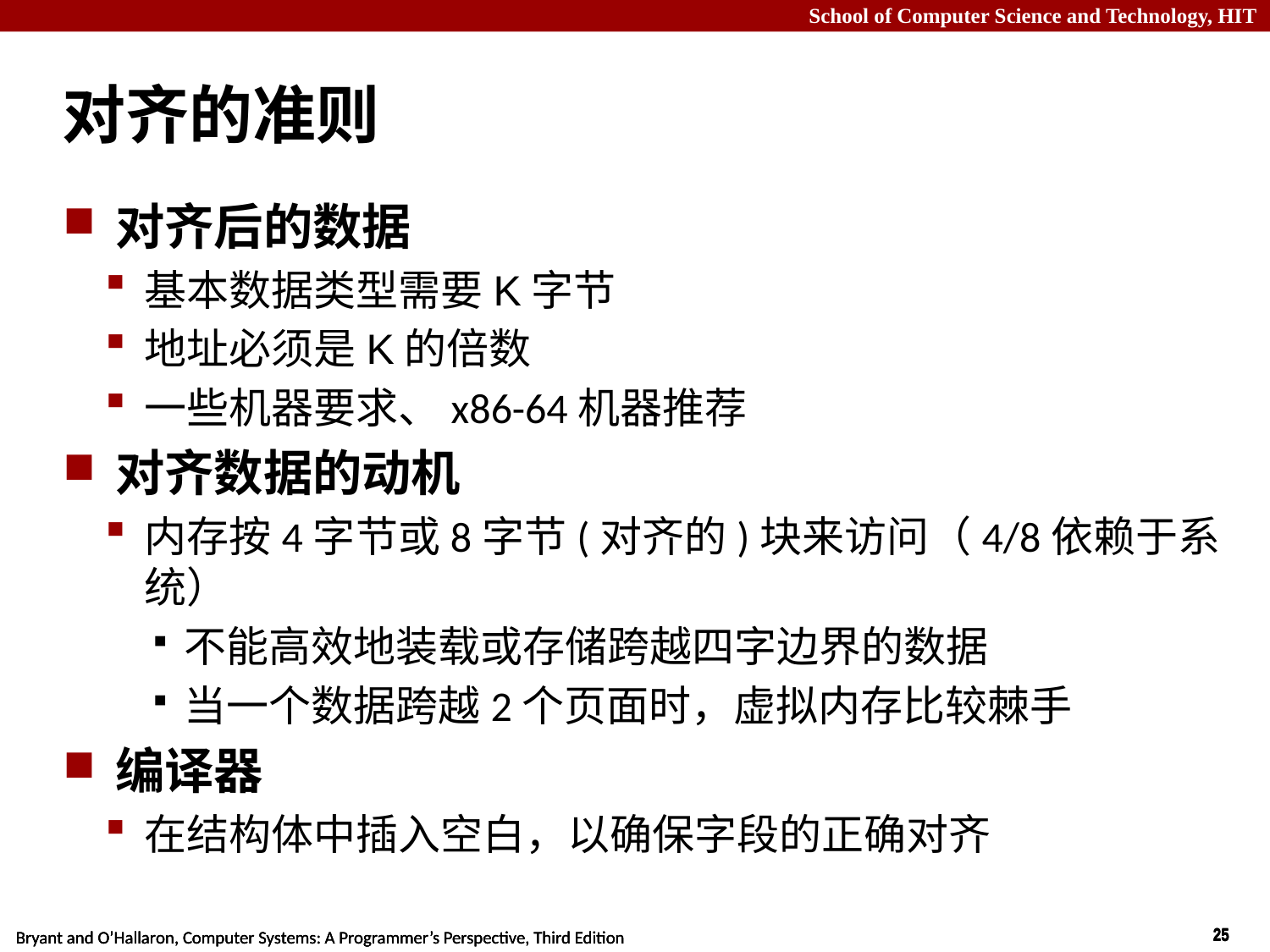

# 对齐的准则
对齐后的数据
基本数据类型需要K字节
地址必须是K的倍数
一些机器要求、x86-64机器推荐
对齐数据的动机
内存按4字节或8字节(对齐的)块来访问（4/8依赖于系统）
不能高效地装载或存储跨越四字边界的数据
当一个数据跨越2个页面时，虚拟内存比较棘手
编译器
在结构体中插入空白，以确保字段的正确对齐